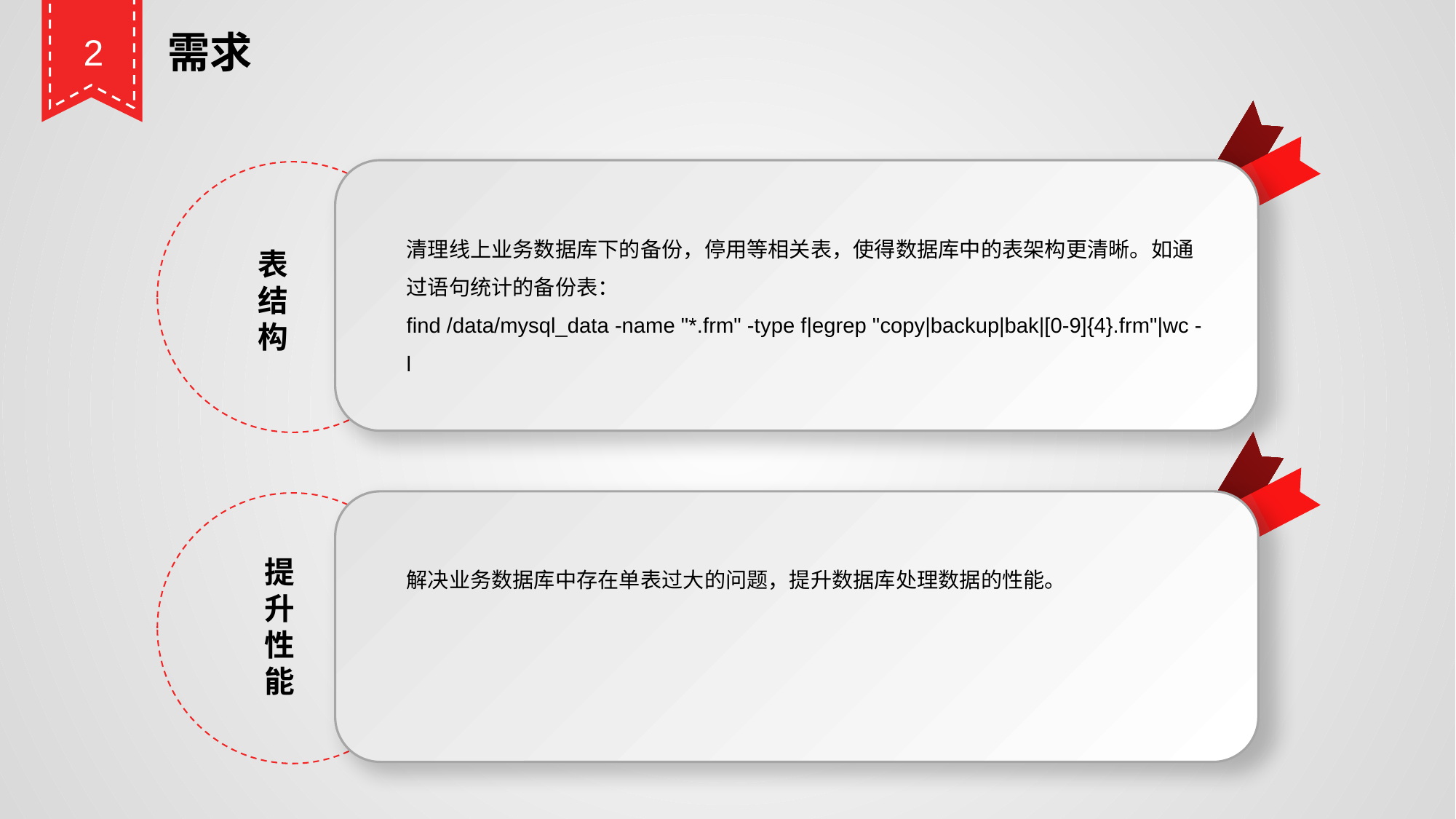

需求
2

清理线上业务数据库下的备份，停用等相关表，使得数据库中的表架构更清晰。如通过语句统计的备份表：
find /data/mysql_data -name "*.frm" -type f|egrep "copy|backup|bak|[0-9]{4}.frm"|wc -l
表结构

提升性能
解决业务数据库中存在单表过大的问题，提升数据库处理数据的性能。